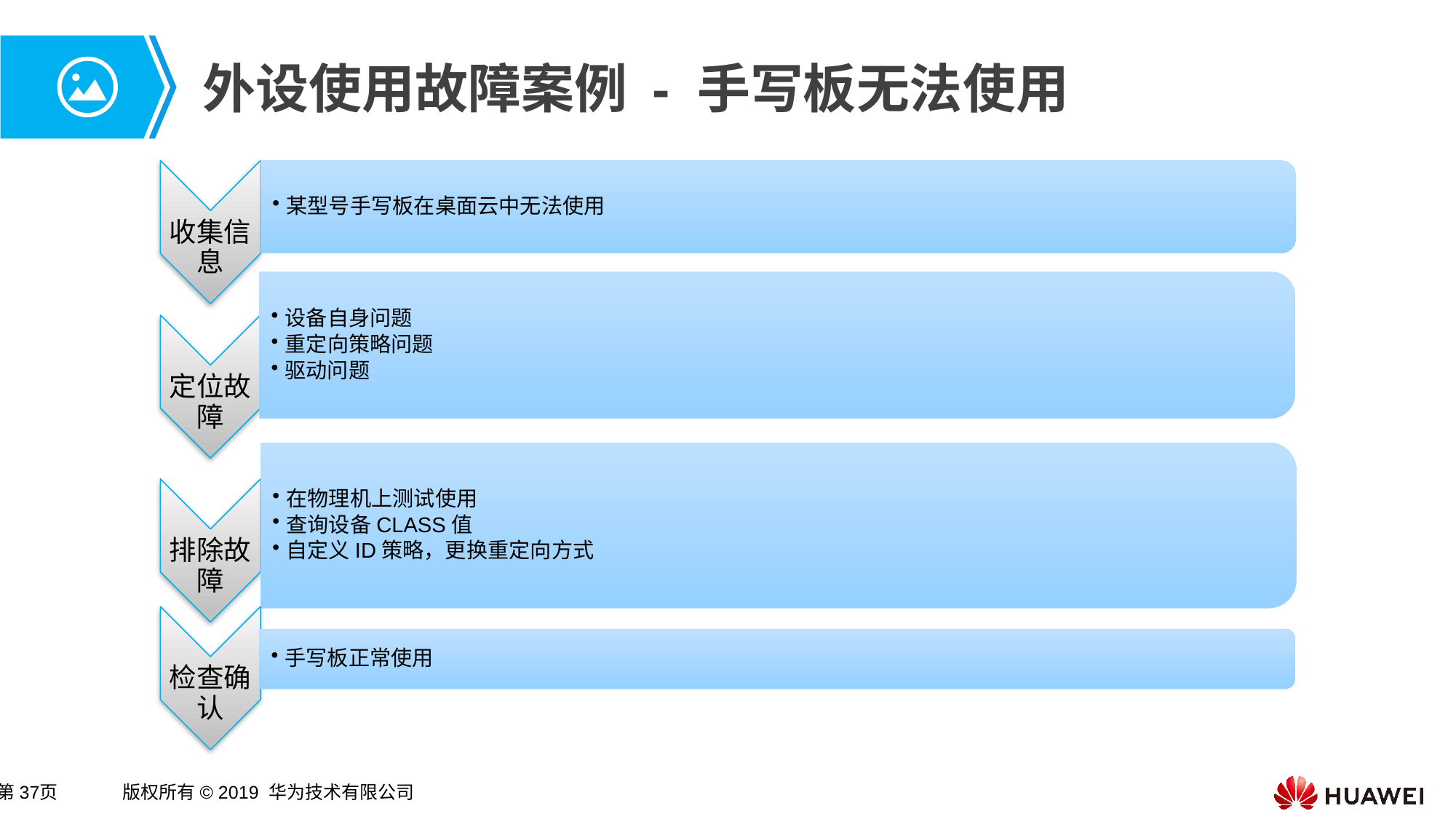

# 外设使用故障案例 - 手写板无法使用

收集信息
某型号手写板在桌面云中无法使用

定位故障
设备自身问题
重定向策略问题
驱动问题

排除故障
在物理机上测试使用
查询设备CLASS值
自定义ID策略，更换重定向方式

检查确认
手写板正常使用